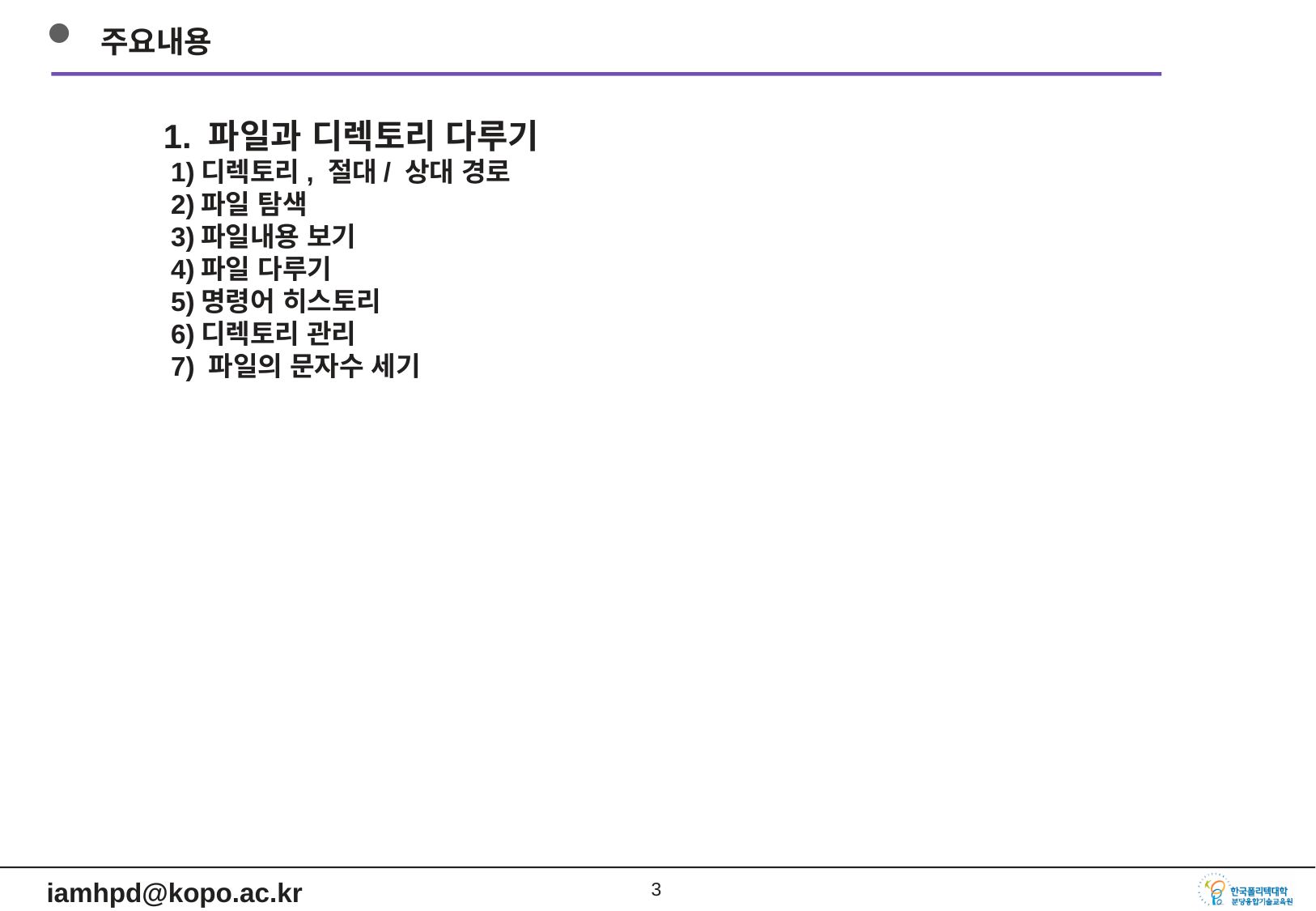

주요내용
1. 파일과 디렉토리 다루기
 1)디렉토리, 절대/ 상대 경로
 2)파일 탐색
 3)파일내용 보기
 4)파일 다루기
 5)명령어 히스토리
 6)디렉토리 관리
 7) 파일의 문자수 세기
3